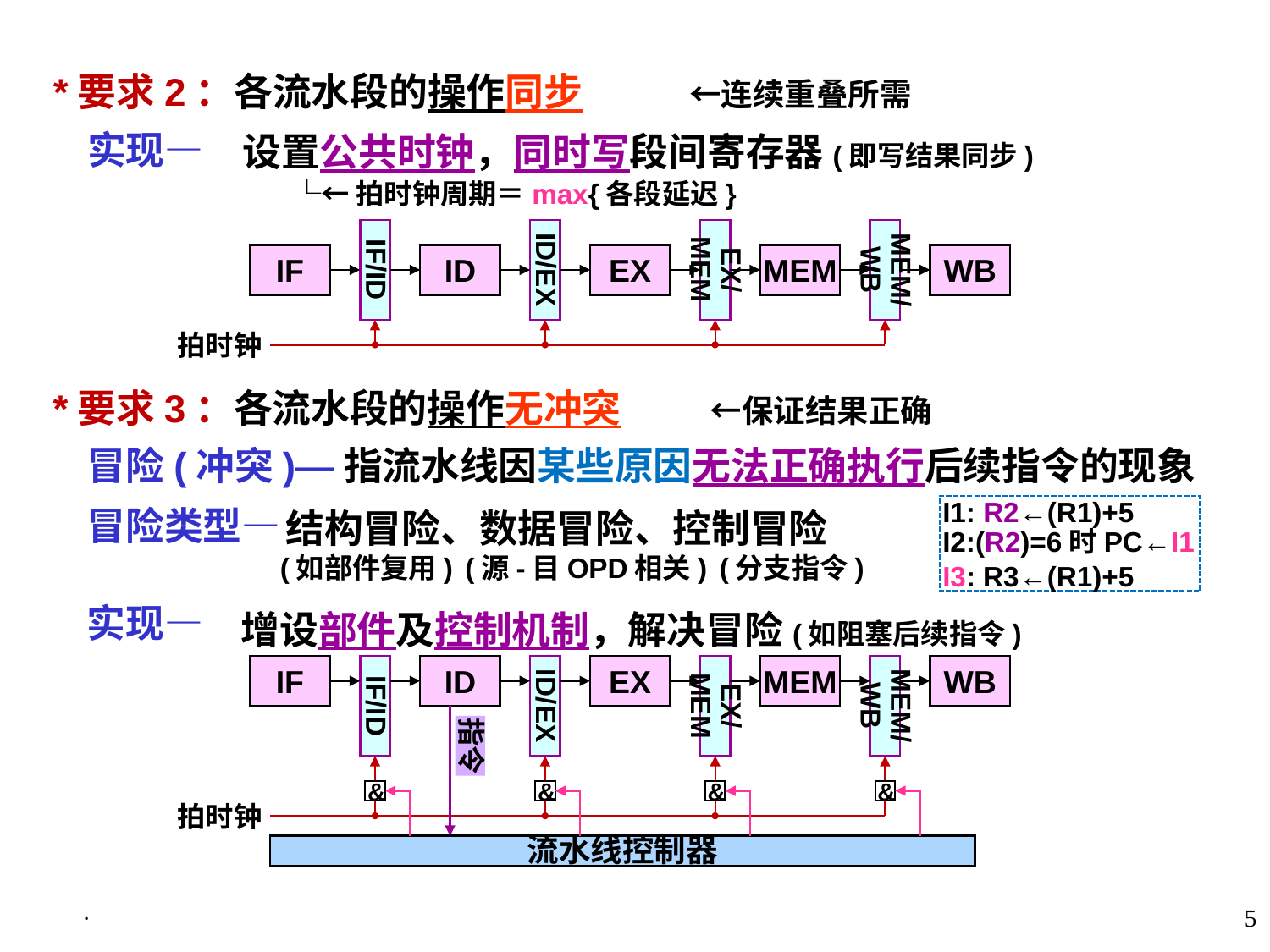

*要求2：各流水段的操作同步            ←连续重叠所需
    实现—
设置公共时钟，同时写段间寄存器(即写结果同步)
        └←拍时钟周期＝max{各段延迟}
IF/ID
ID/EX
EX/MEM
MEM/WB
IF
ID
EX
MEM
WB
拍时钟
 *要求3：各流水段的操作无冲突          ←保证结果正确
    冒险(冲突)—指流水线因某些原因无法正确执行后续指令的现象
    冒险类型—

    实现—
    结构冒险、数据冒险、控制冒险
     (如部件复用)  (源-目OPD相关)  (分支指令)
增设部件及控制机制，解决冒险(如阻塞后续指令)
I1: R2←(R1)+5
I2:(R2)=6时PC←I1
I3: R3←(R1)+5
IF
IF/ID
ID
ID/EX
EX
EX/MEM
MEM
MEM/WB
WB
拍时钟
指令
&
&
&
&
流水线控制器
·
5